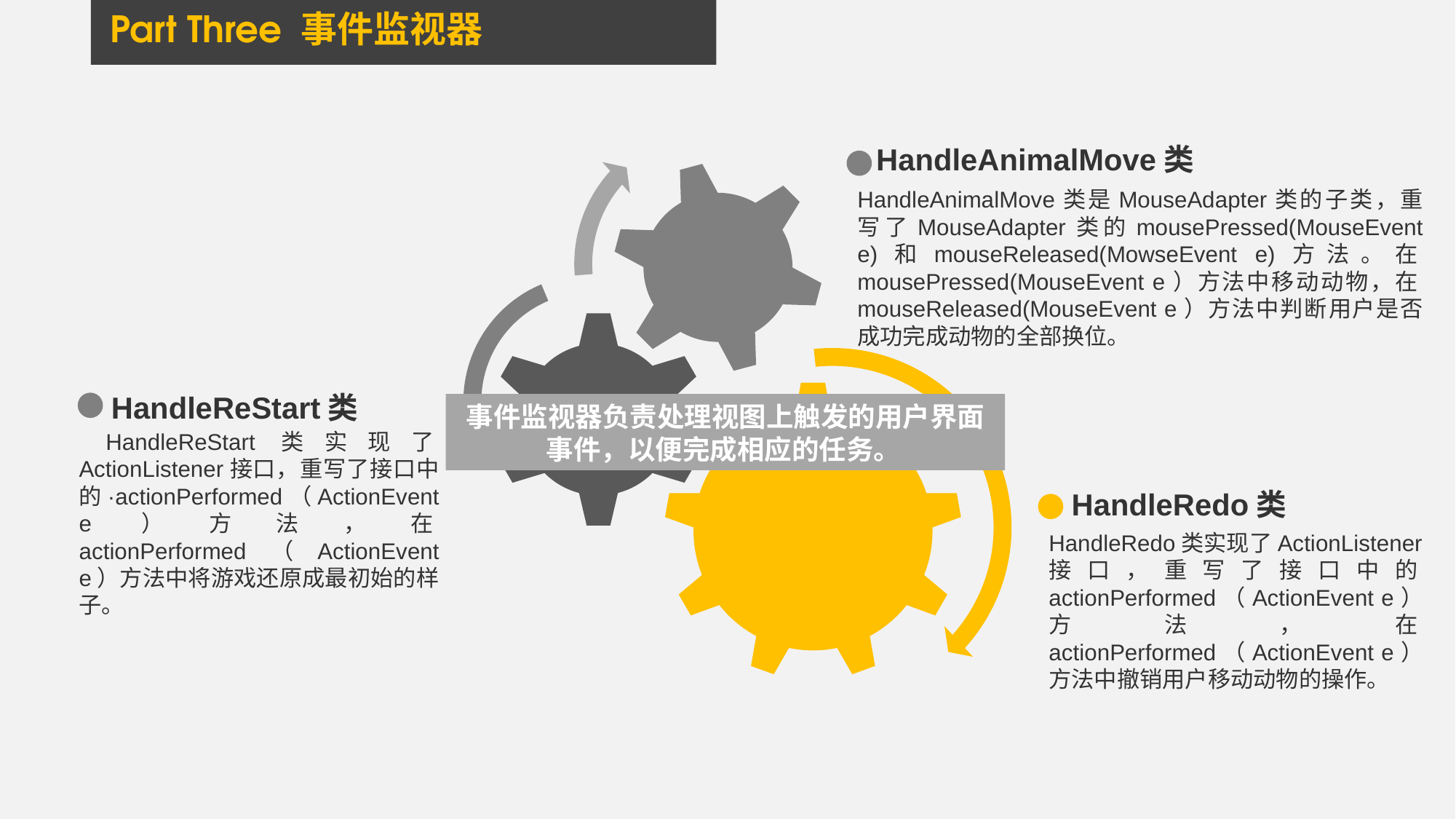

Part Three 事件监视器

HandleAnimalMove类

HandleAnimalMove类是MouseAdapter类的子类，重写了MouseAdapter类的mousePressed(MouseEvent e)和mouseReleased(MowseEvent e)方法。在mousePressed(MouseEvent e）方法中移动动物，在mouseReleased(MouseEvent e）方法中判断用户是否成功完成动物的全部换位。

HandleReStart类

事件监视器负责处理视图上触发的用户界面事件，以便完成相应的任务。
 HandleReStart类实现了ActionListener接口，重写了接口中的·actionPerformed（ActionEvent e）方法，在actionPerformed（ActionEvent e）方法中将游戏还原成最初始的样子。
HandleRedo类

HandleRedo类实现了ActionListener接口，重写了接口中的actionPerformed（ActionEvent e）方法，在actionPerformed（ActionEvent e）方法中撤销用户移动动物的操作。